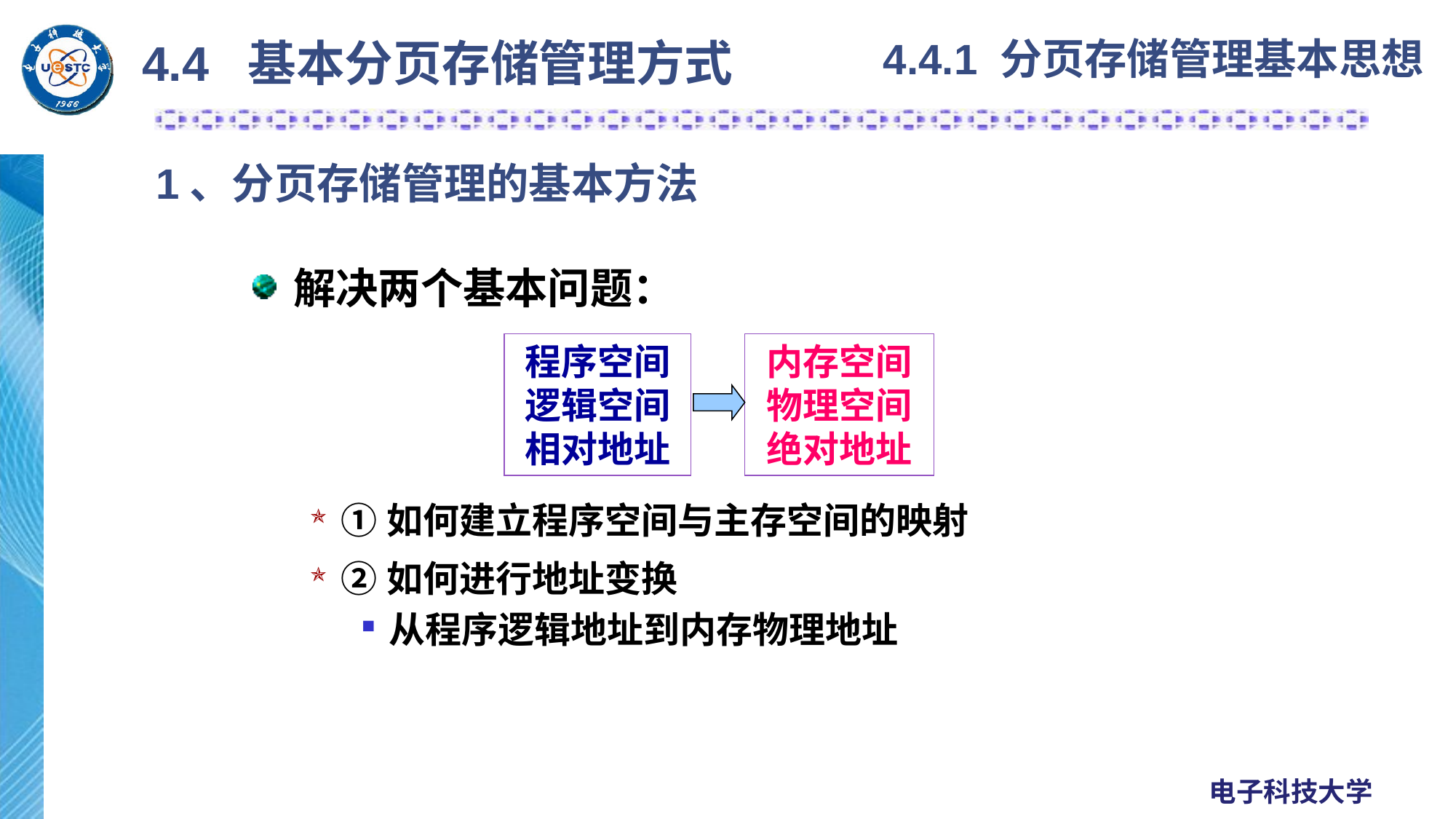

# 4.4.1 分页存储管理基本思想
4.4  基本分页存储管理方式

1、分页存储管理的基本方法
解决两个基本问题：

①如何建立程序空间与主存空间的映射
②如何进行地址变换
从程序逻辑地址到内存物理地址

程序空间
逻辑空间
相对地址
内存空间
物理空间
绝对地址